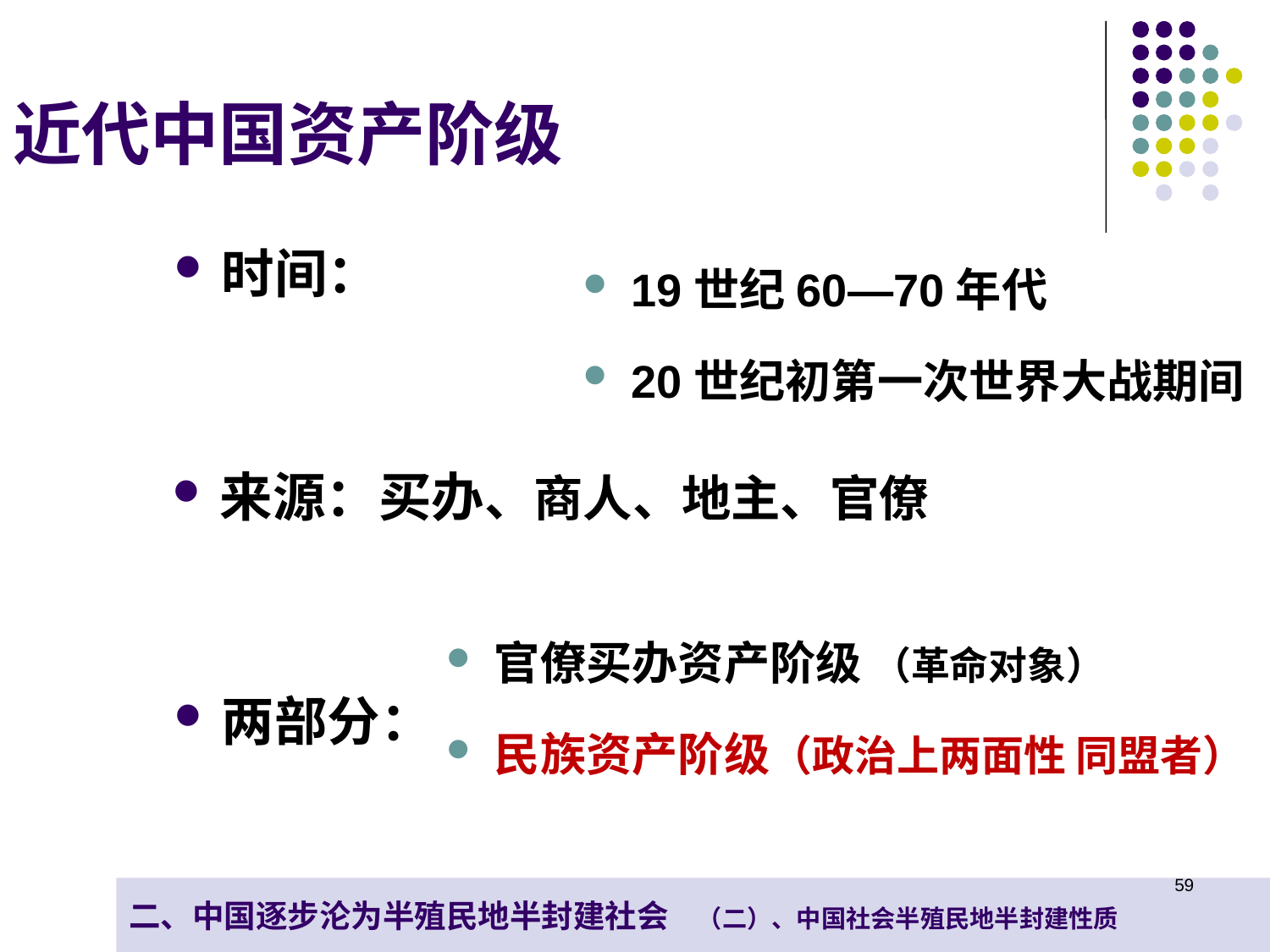

近代中国资产阶级
时间：

19世纪60—70年代
20世纪初第一次世界大战期间
来源：买办、商人、地主、官僚

官僚买办资产阶级 （革命对象）
民族资产阶级（政治上两面性 同盟者）
两部分：

59